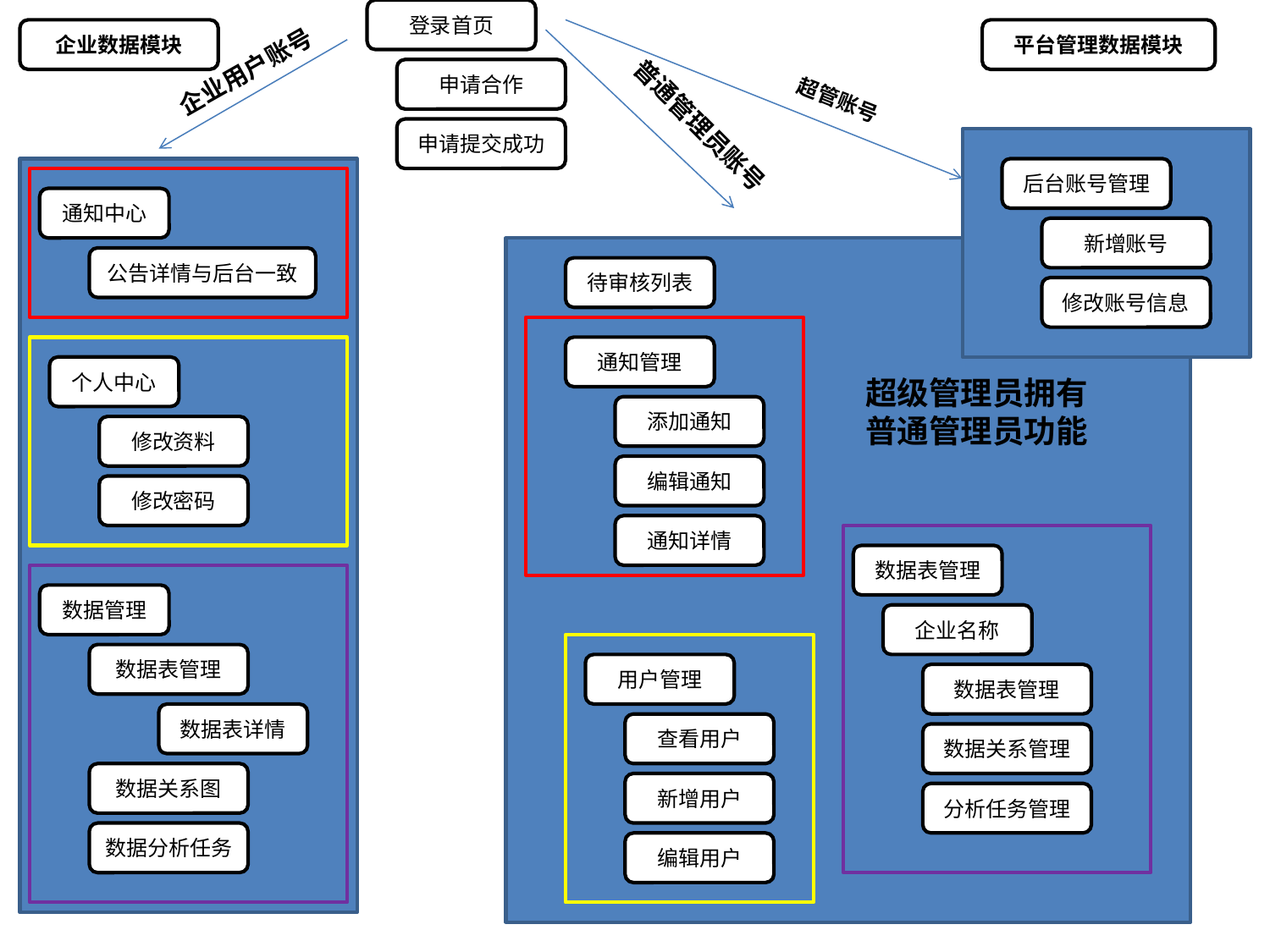

登录首页
企业数据模块
平台管理数据模块
企业用户账号
申请合作
超管账号
普通管理员账号
申请提交成功

后台账号管理

通知中心
新增账号

公告详情与后台一致
待审核列表
修改账号信息

通知管理
个人中心
超级管理员拥有普通管理员功能
添加通知
修改资料
编辑通知
修改密码
通知详情

数据表管理

数据管理
企业名称

数据表管理
用户管理
数据表管理
数据表详情
查看用户
数据关系管理
数据关系图
新增用户
分析任务管理
数据分析任务
编辑用户